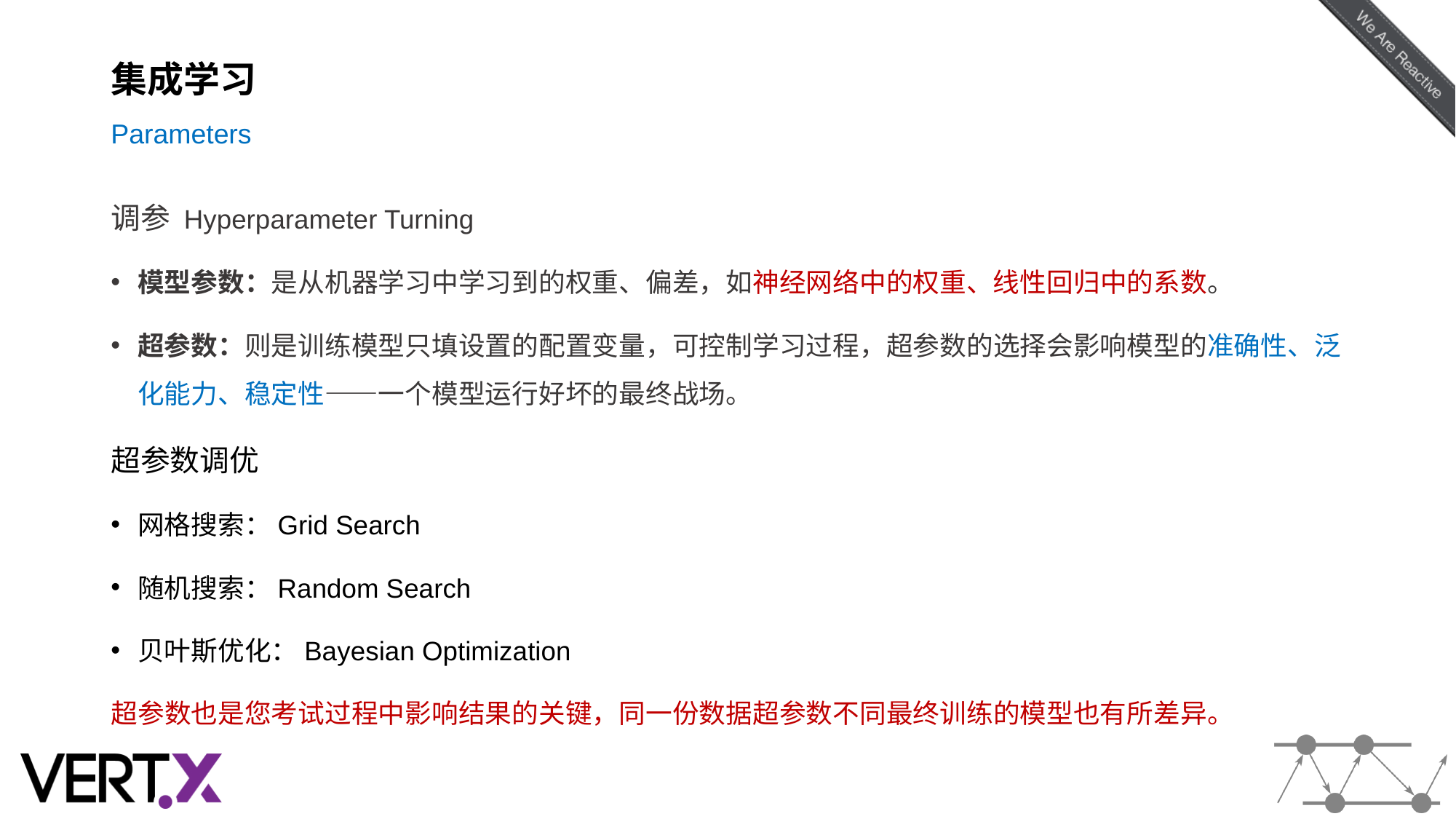

# 集成学习 Parameters
调参 Hyperparameter Turning
模型参数：是从机器学习中学习到的权重、偏差，如神经网络中的权重、线性回归中的系数。
超参数：则是训练模型只填设置的配置变量，可控制学习过程，超参数的选择会影响模型的准确性、泛化能力、稳定性——一个模型运行好坏的最终战场。
超参数调优
网格搜索：Grid Search
随机搜索：Random Search
贝叶斯优化：Bayesian Optimization
超参数也是您考试过程中影响结果的关键，同一份数据超参数不同最终训练的模型也有所差异。